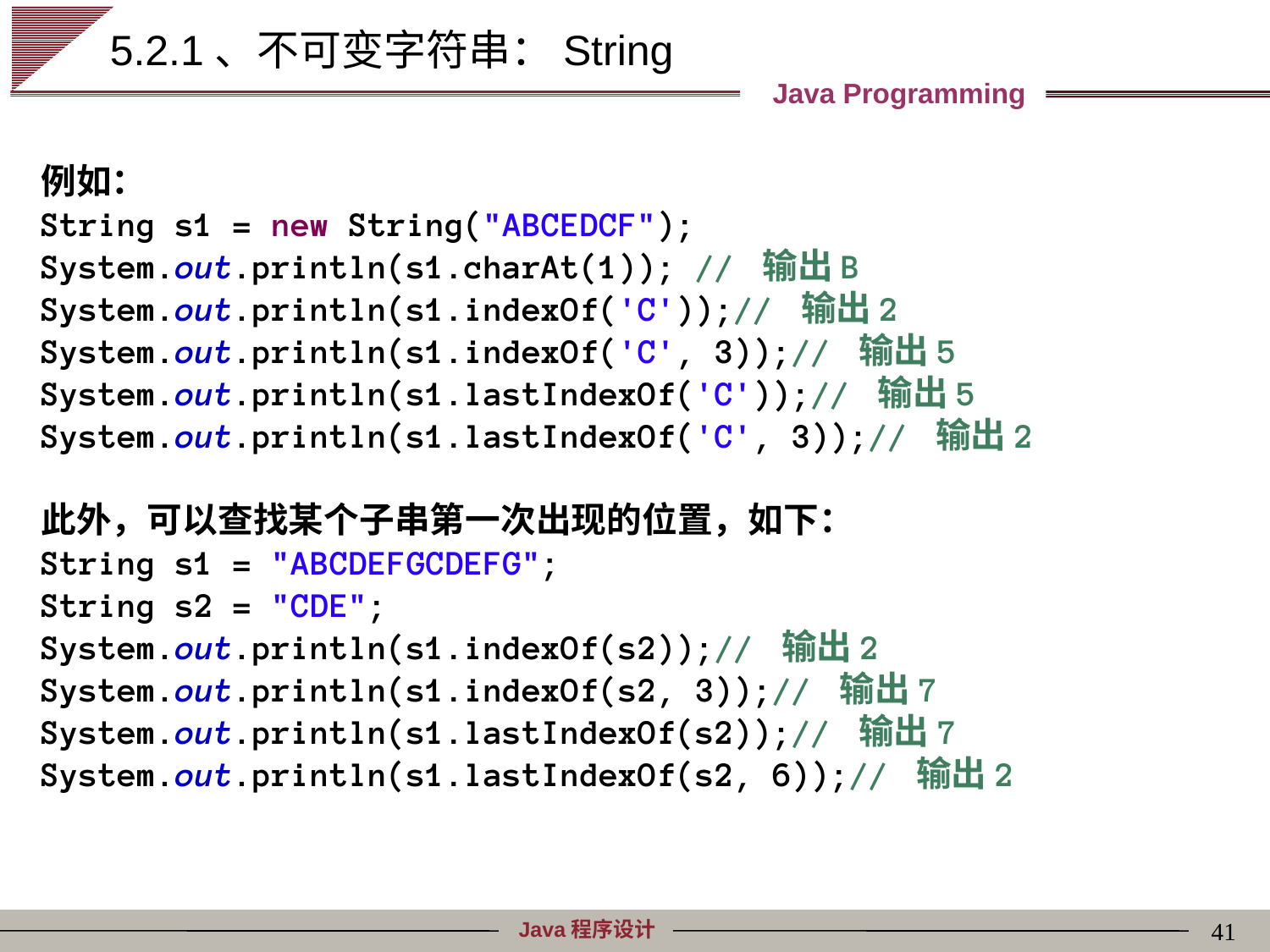

# 5.2.1、不可变字符串：String
例如：
String s1 = new String("ABCEDCF");
System.out.println(s1.charAt(1)); // 输出B
System.out.println(s1.indexOf('C'));// 输出2
System.out.println(s1.indexOf('C', 3));// 输出5
System.out.println(s1.lastIndexOf('C'));// 输出5
System.out.println(s1.lastIndexOf('C', 3));// 输出2

此外，可以查找某个子串第一次出现的位置，如下：
String s1 = "ABCDEFGCDEFG";
String s2 = "CDE";
System.out.println(s1.indexOf(s2));// 输出2
System.out.println(s1.indexOf(s2, 3));// 输出7
System.out.println(s1.lastIndexOf(s2));// 输出7
System.out.println(s1.lastIndexOf(s2, 6));// 输出2